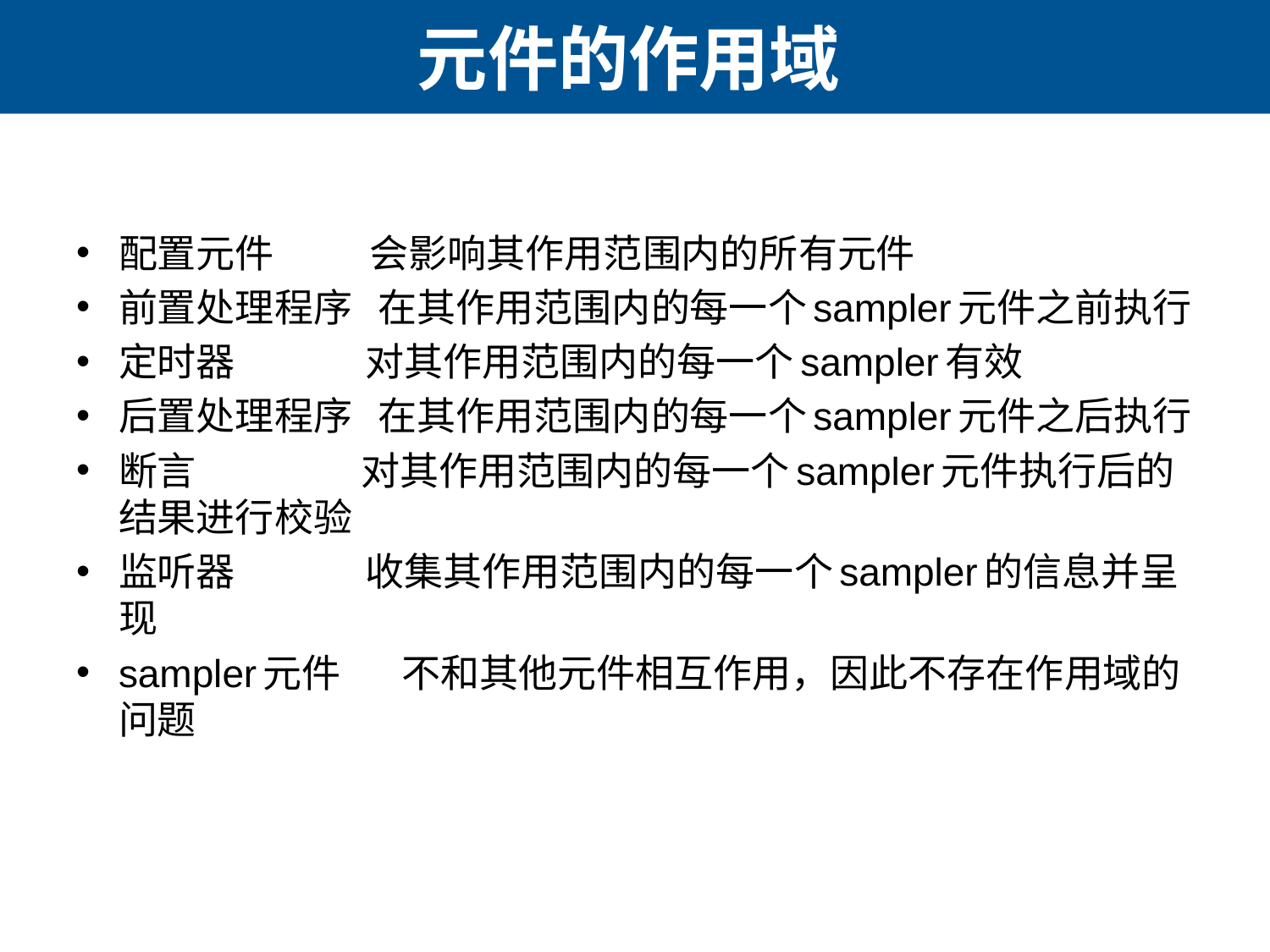

# 元件的作用域
配置元件           会影响其作用范围内的所有元件
前置处理程序   在其作用范围内的每一个sampler元件之前执行
定时器               对其作用范围内的每一个sampler有效
后置处理程序   在其作用范围内的每一个sampler元件之后执行
断言                   对其作用范围内的每一个sampler元件执行后的结果进行校验
监听器               收集其作用范围内的每一个sampler的信息并呈现
sampler元件       不和其他元件相互作用，因此不存在作用域的问题